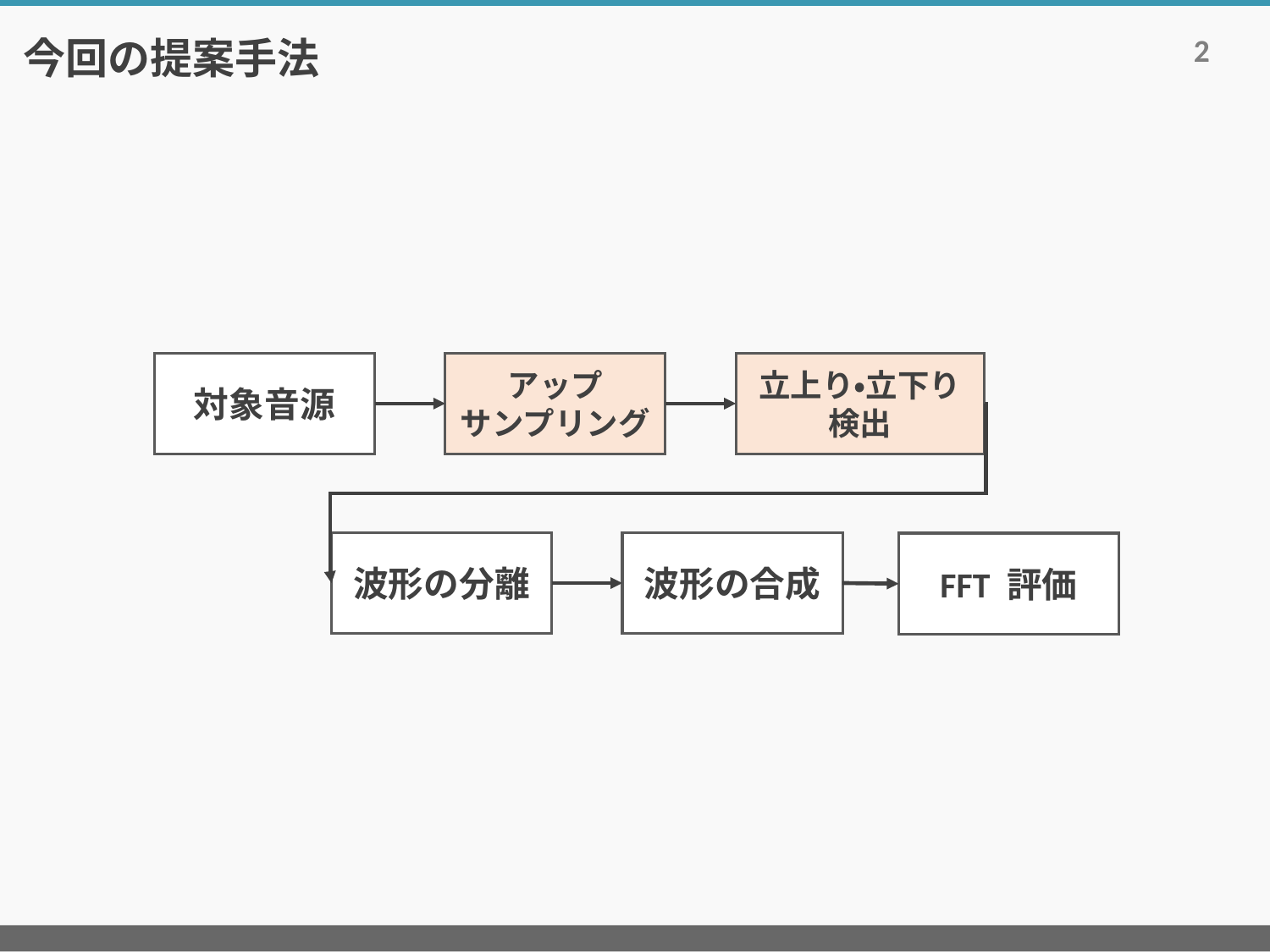

# 今回の提案手法
2
立上り・立下り
検出
対象音源
アップ
サンプリング
波形の分離
波形の合成
FFT 評価